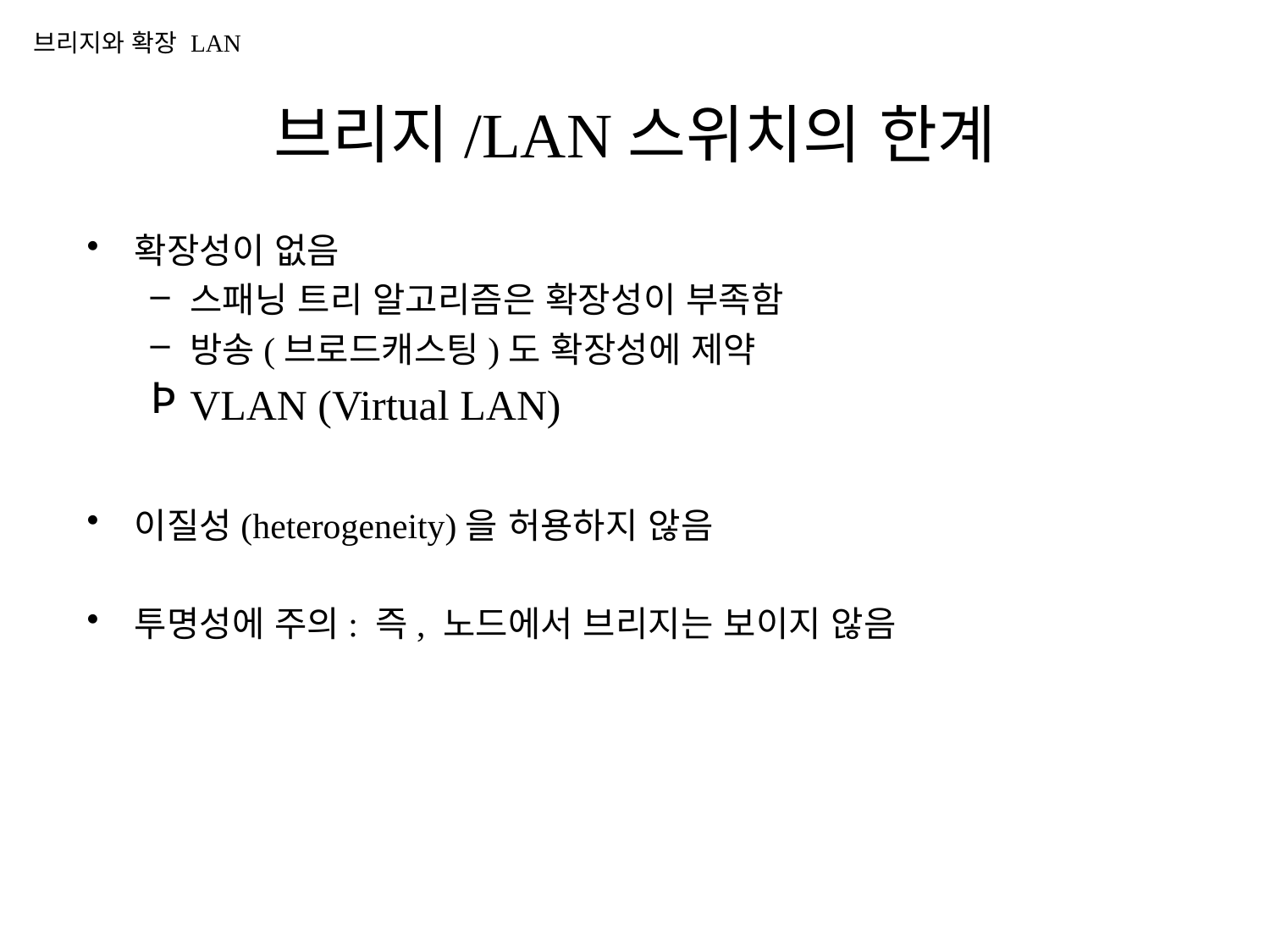

브리지와 확장 LAN
# 브리지/LAN스위치의 한계
확장성이 없음
스패닝 트리 알고리즘은 확장성이 부족함
방송(브로드캐스팅)도 확장성에 제약
VLAN (Virtual LAN)

이질성(heterogeneity)을 허용하지 않음

투명성에 주의: 즉, 노드에서 브리지는 보이지 않음